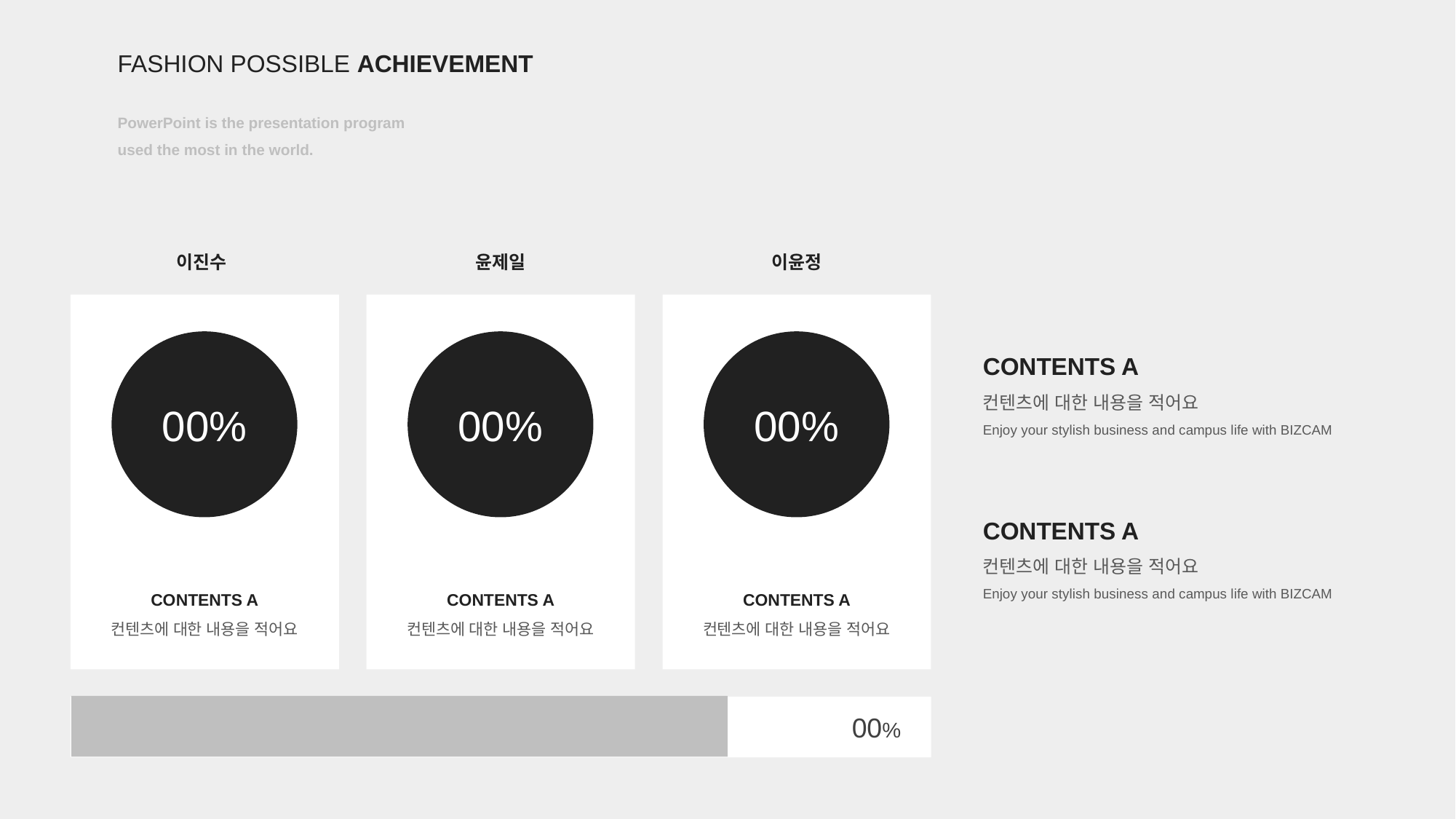

FASHION POSSIBLE ACHIEVEMENT

PowerPoint is the presentation program
used the most in the world.
이진수
이윤정
윤제일

00%
00%
00%
CONTENTS A
컨텐츠에 대한 내용을 적어요
Enjoy your stylish business and campus life with BIZCAM
CONTENTS A
컨텐츠에 대한 내용을 적어요
Enjoy your stylish business and campus life with BIZCAM
CONTENTS A
컨텐츠에 대한 내용을 적어요
CONTENTS A
컨텐츠에 대한 내용을 적어요
CONTENTS A
컨텐츠에 대한 내용을 적어요

00%